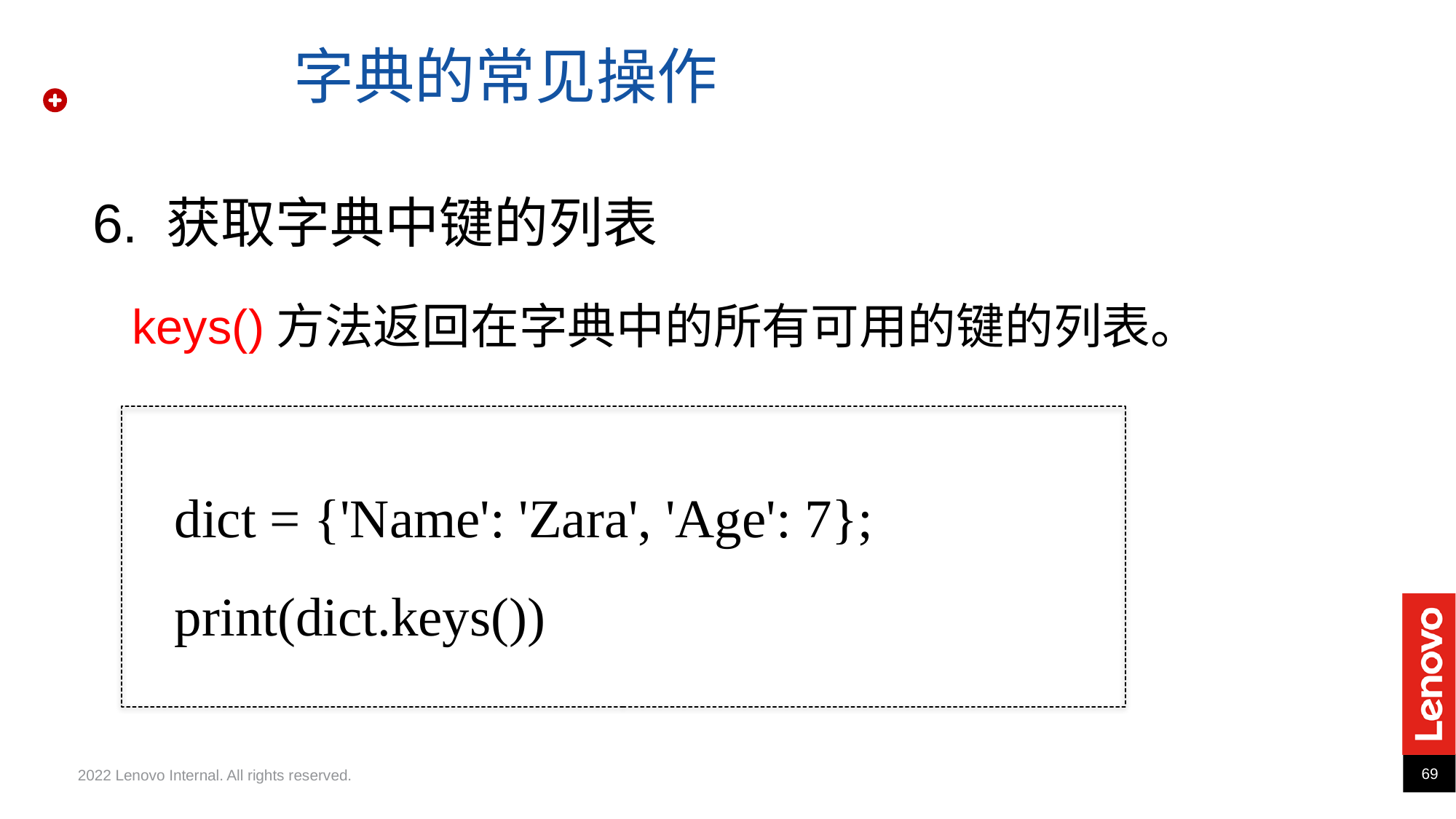

字典的常见操作
6. 获取字典中键的列表
keys()方法返回在字典中的所有可用的键的列表。

dict = {'Name': 'Zara', 'Age': 7};
print(dict.keys())